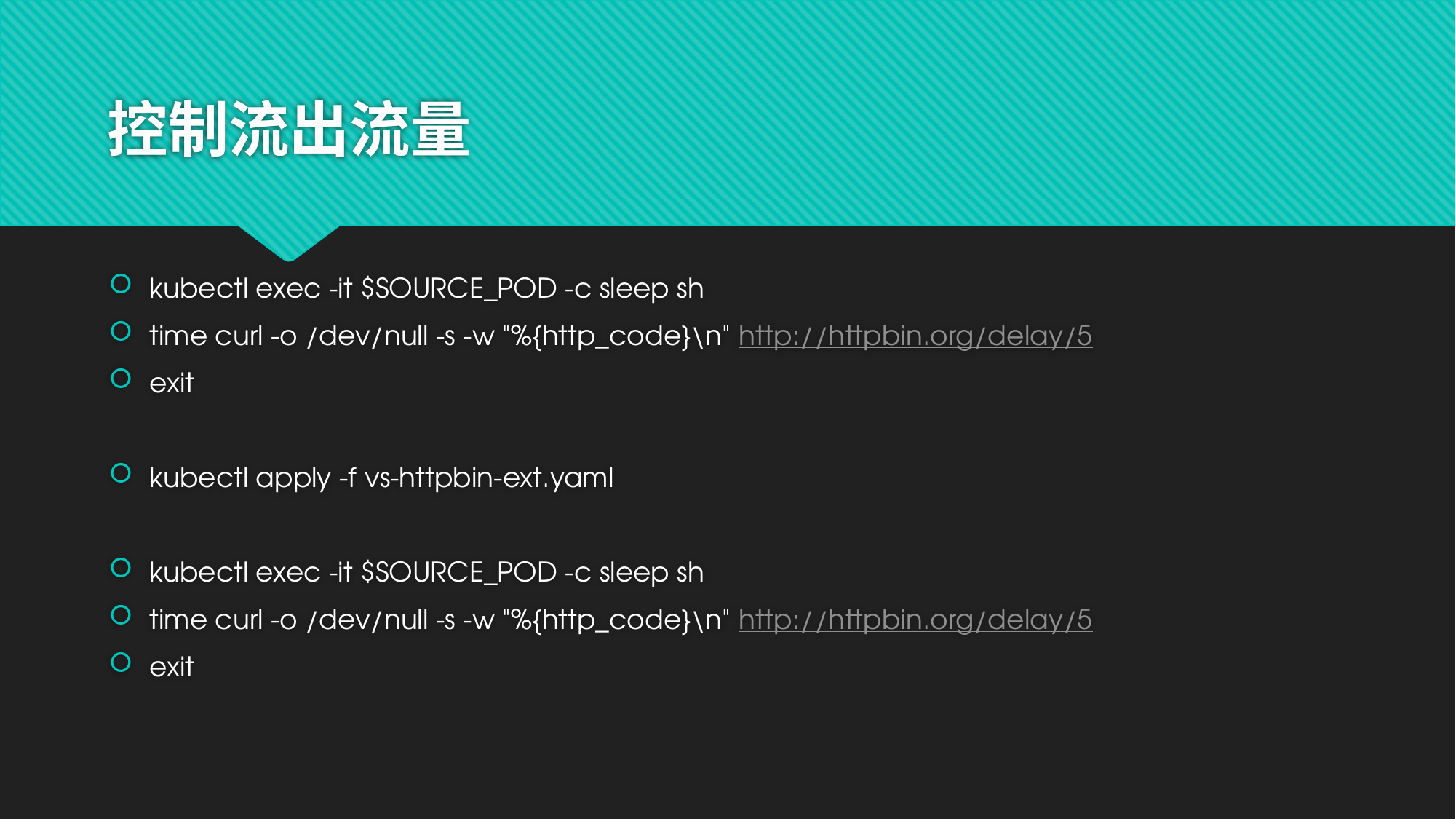

# 控制流出流量
kubectl exec -it $SOURCE_POD -c sleep sh
time curl -o /dev/null -s -w "%{http_code}\n" http://httpbin.org/delay/5
exit

kubectl apply -f vs-httpbin-ext.yaml

kubectl exec -it $SOURCE_POD -c sleep sh
time curl -o /dev/null -s -w "%{http_code}\n" http://httpbin.org/delay/5
exit